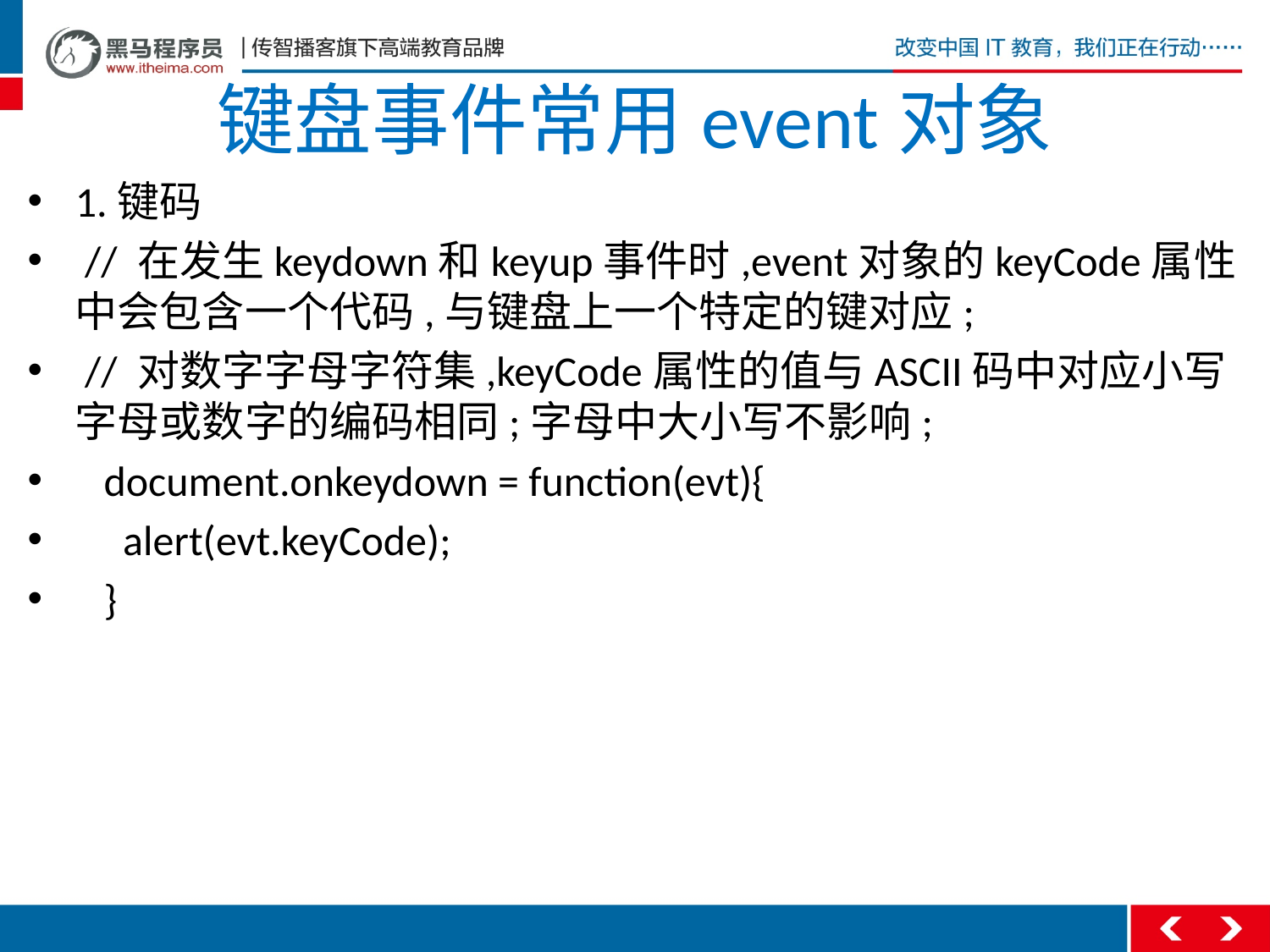

# 键盘事件常用event对象
1.键码
 // 在发生keydown和keyup事件时,event对象的keyCode属性中会包含一个代码,与键盘上一个特定的键对应;
 // 对数字字母字符集,keyCode属性的值与ASCII码中对应小写字母或数字的编码相同;字母中大小写不影响;
   document.onkeydown = function(evt){
     alert(evt.keyCode);
   }